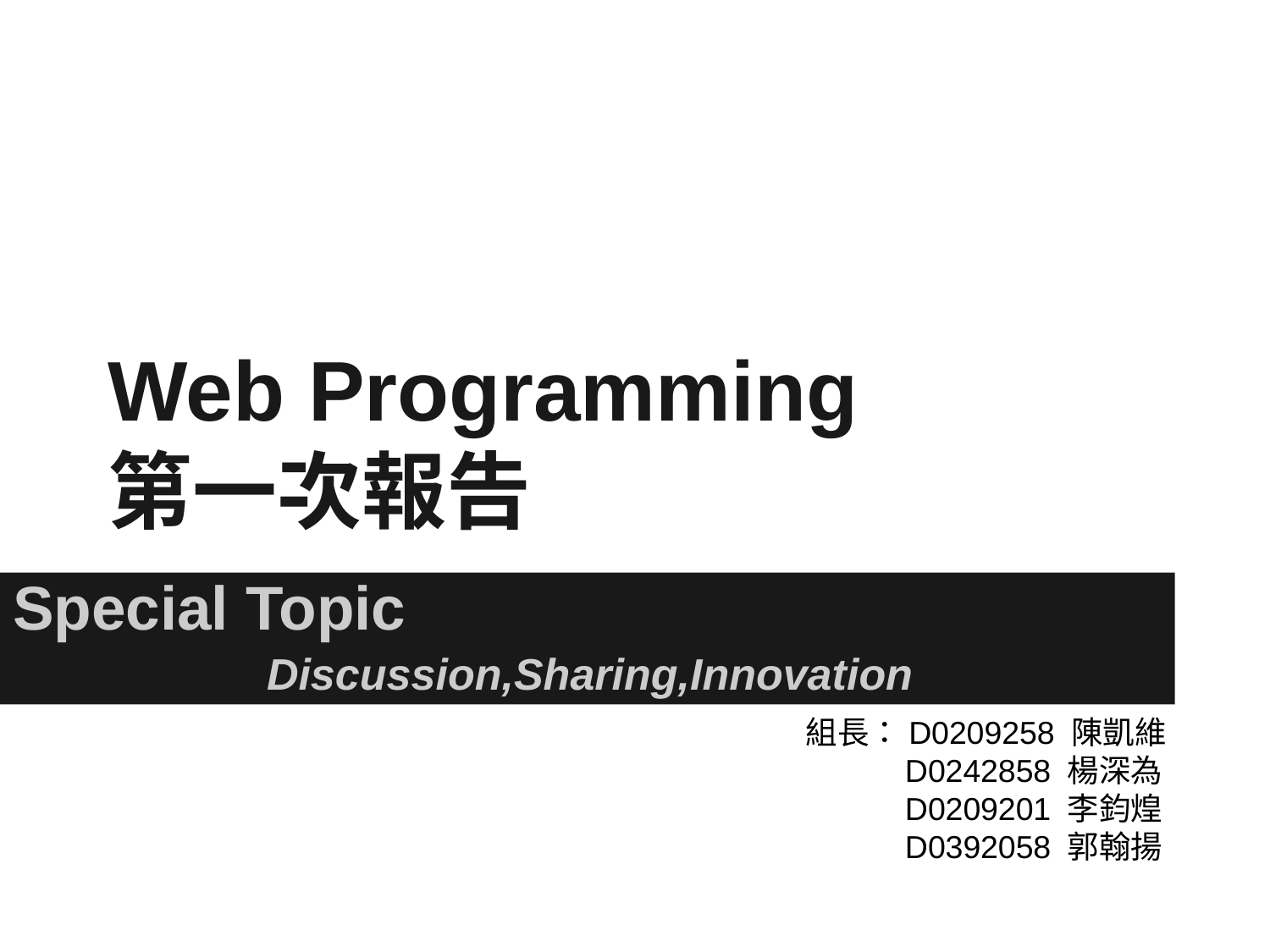

# Web Programming 第一次報告
Special Topic
		Discussion,Sharing,Innovation
組長：D0209258 陳凱維
	    D0242858 楊深為
	    D0209201 李鈞煌
	    D0392058 郭翰揚